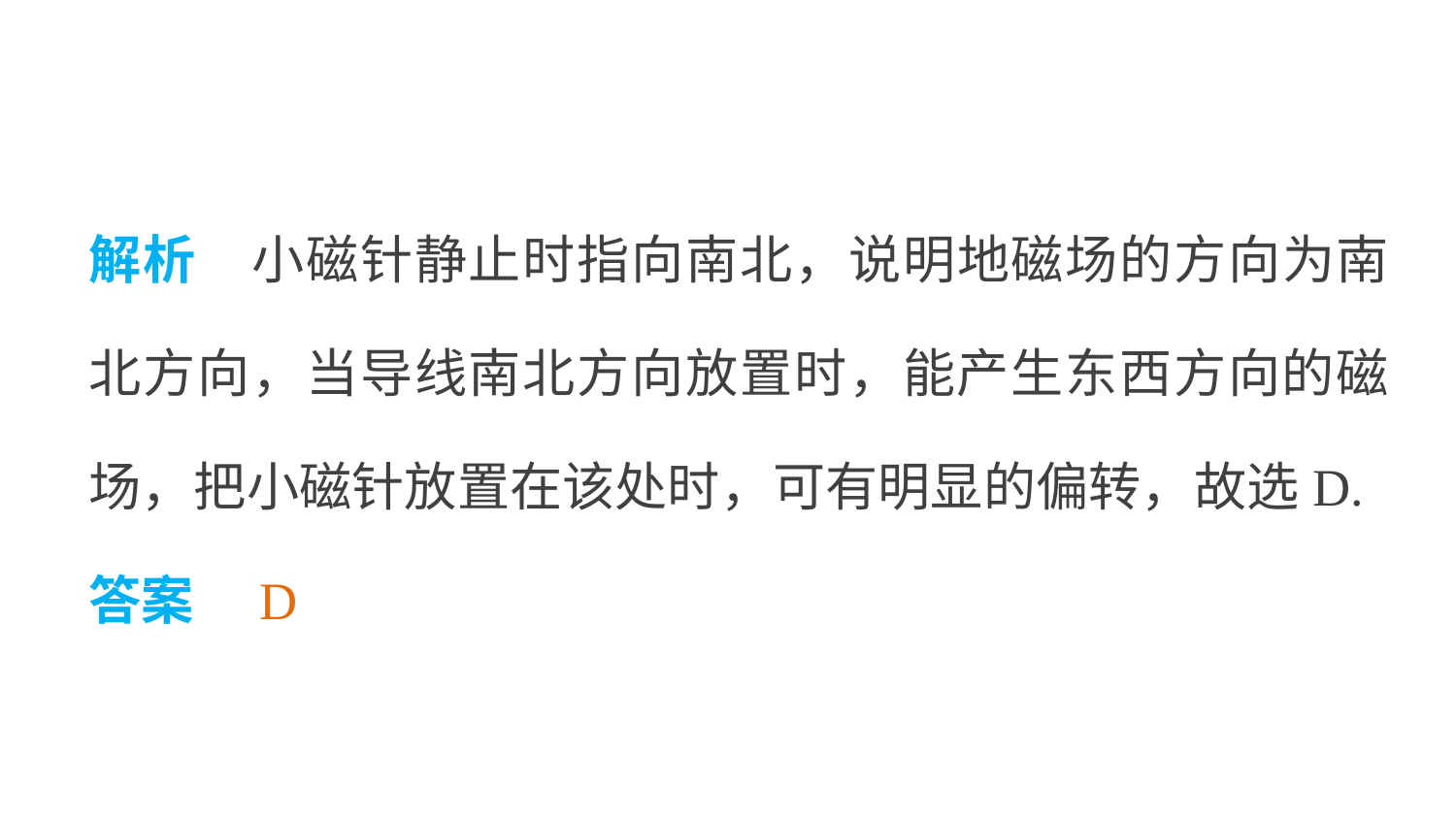

解析　小磁针静止时指向南北，说明地磁场的方向为南北方向，当导线南北方向放置时，能产生东西方向的磁场，把小磁针放置在该处时，可有明显的偏转，故选D.
答案　D